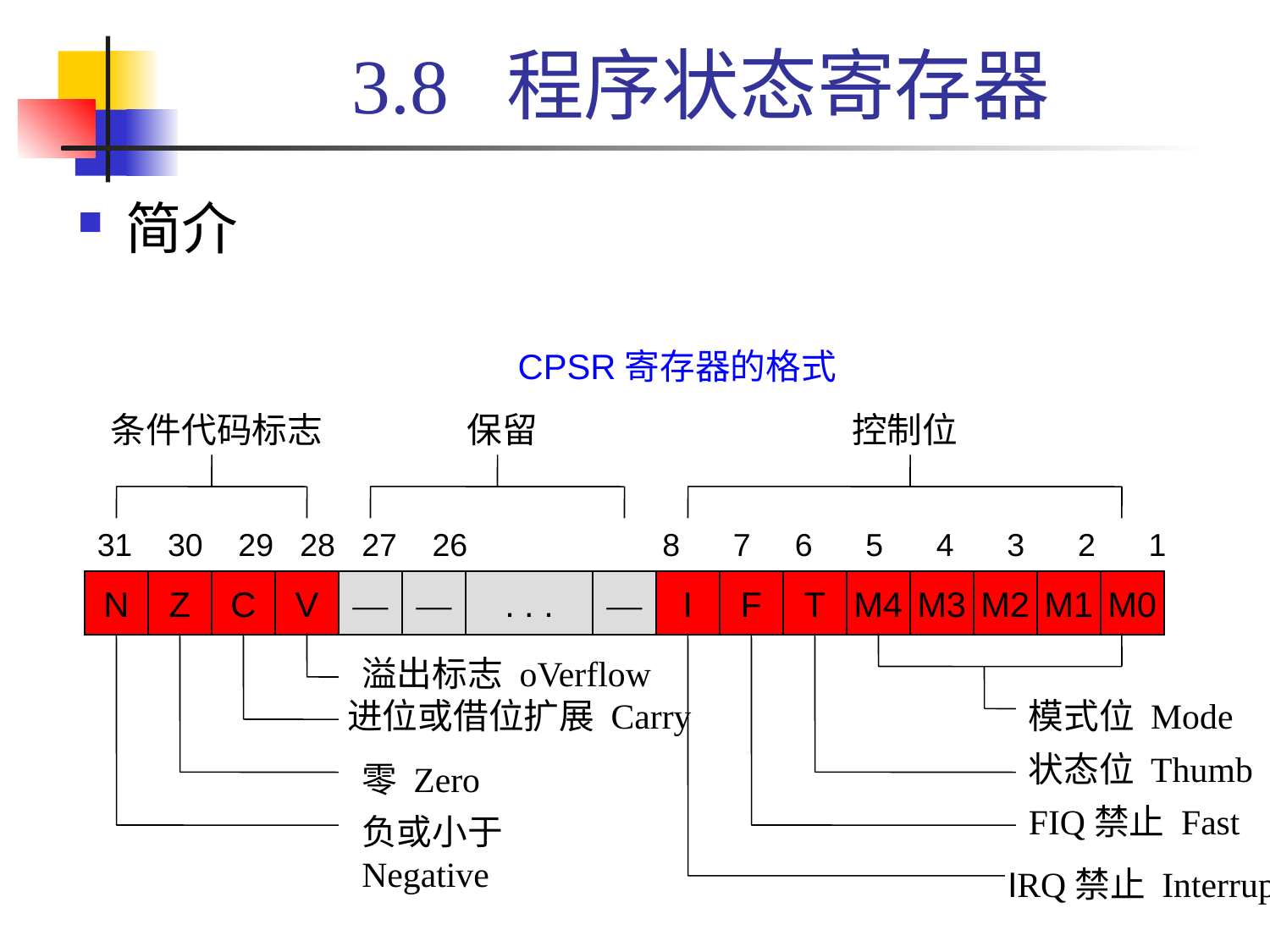

# 3.8  程序状态寄存器
简介
CPSR寄存器的格式
条件代码标志
保留
控制位

31    30    29   28   27    26                      8      7     6      5      4      3      2      1      0

N
Z
C
V
—
—
. . .
—
I
F
T
M4
M3
M2
M1
M0
N
Z
C
V
I
F
T
M4
M3
M2
M1
M0

溢出标志 oVerflow
进位或借位扩展 Carry
模式位 Mode
状态位 Thumb
零 Zero
FIQ禁止 Fast
负或小于  Negative
IRQ禁止 Interrupt